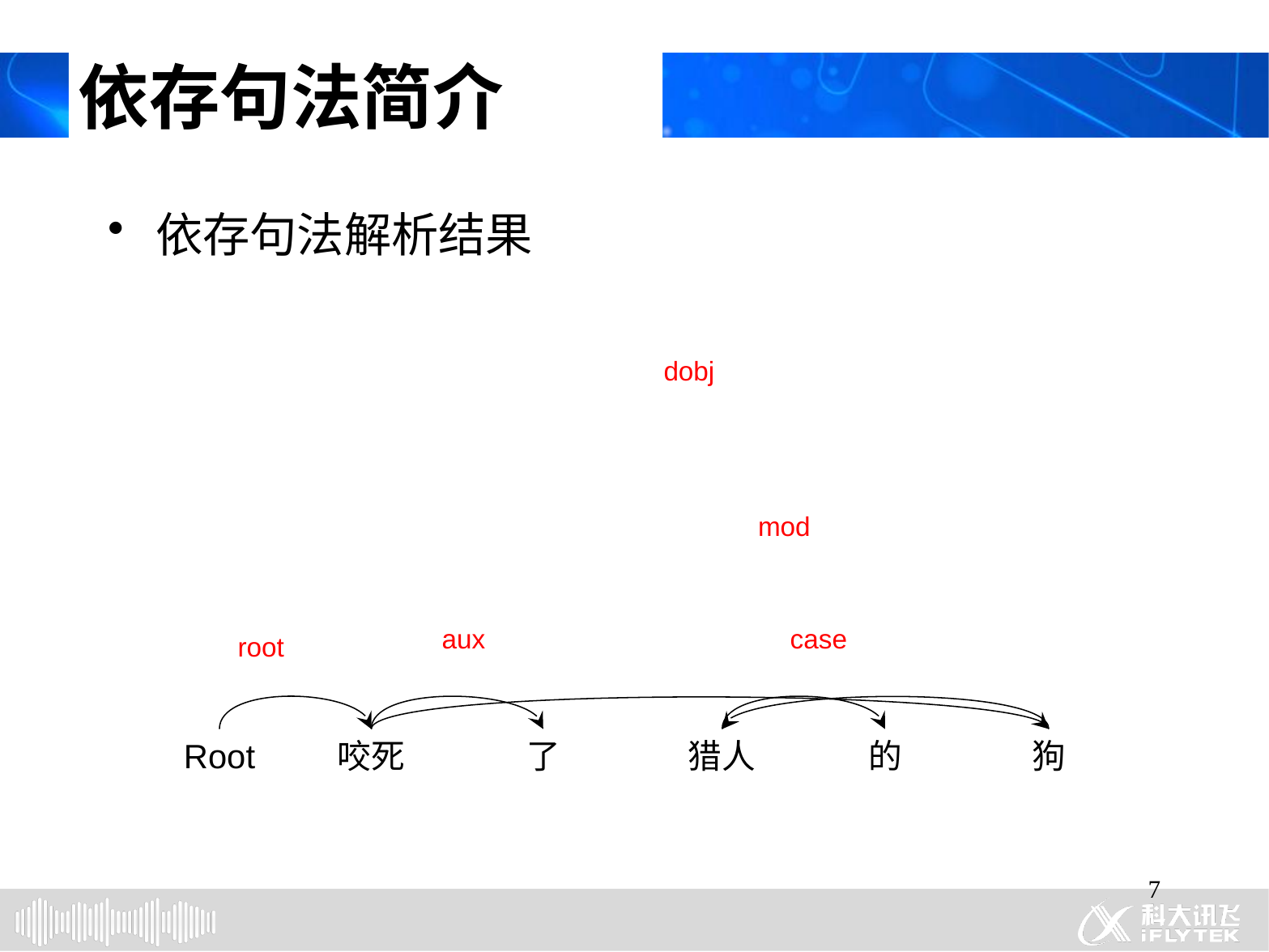

# 依存句法简介
依存句法解析结果
dobj
mod
aux
case
root
Root
咬死
了
猎人
的
狗
7